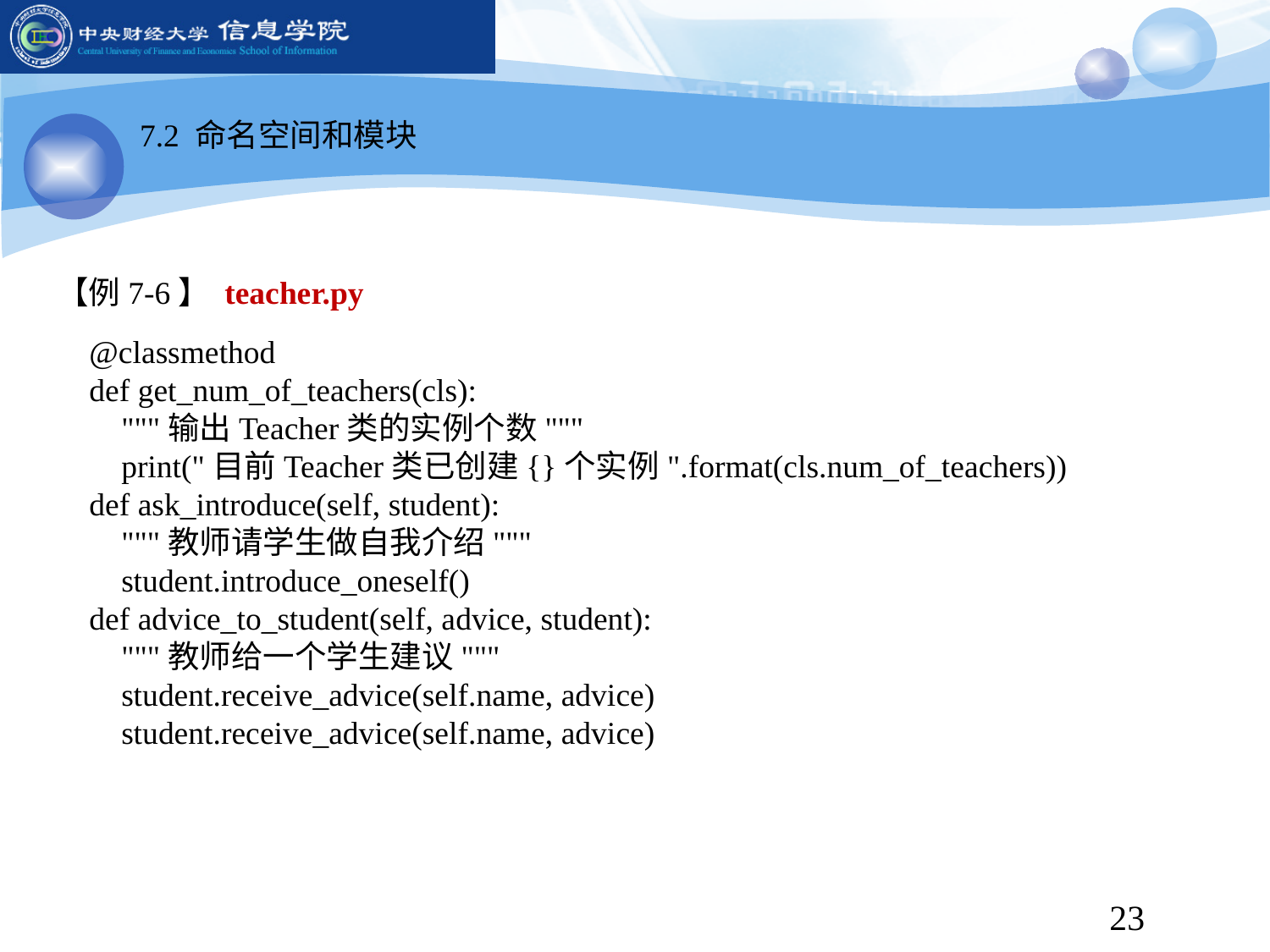

7.2 命名空间和模块

【例7-6】 teacher.py

    @classmethod
    def get_num_of_teachers(cls):
        """输出Teacher类的实例个数"""
        print("目前Teacher类已创建{}个实例".format(cls.num_of_teachers))
    def ask_introduce(self, student):
        """教师请学生做自我介绍"""
        student.introduce_oneself()
    def advice_to_student(self, advice, student):
        """教师给一个学生建议"""
        student.receive_advice(self.name, advice)
        student.receive_advice(self.name, advice)